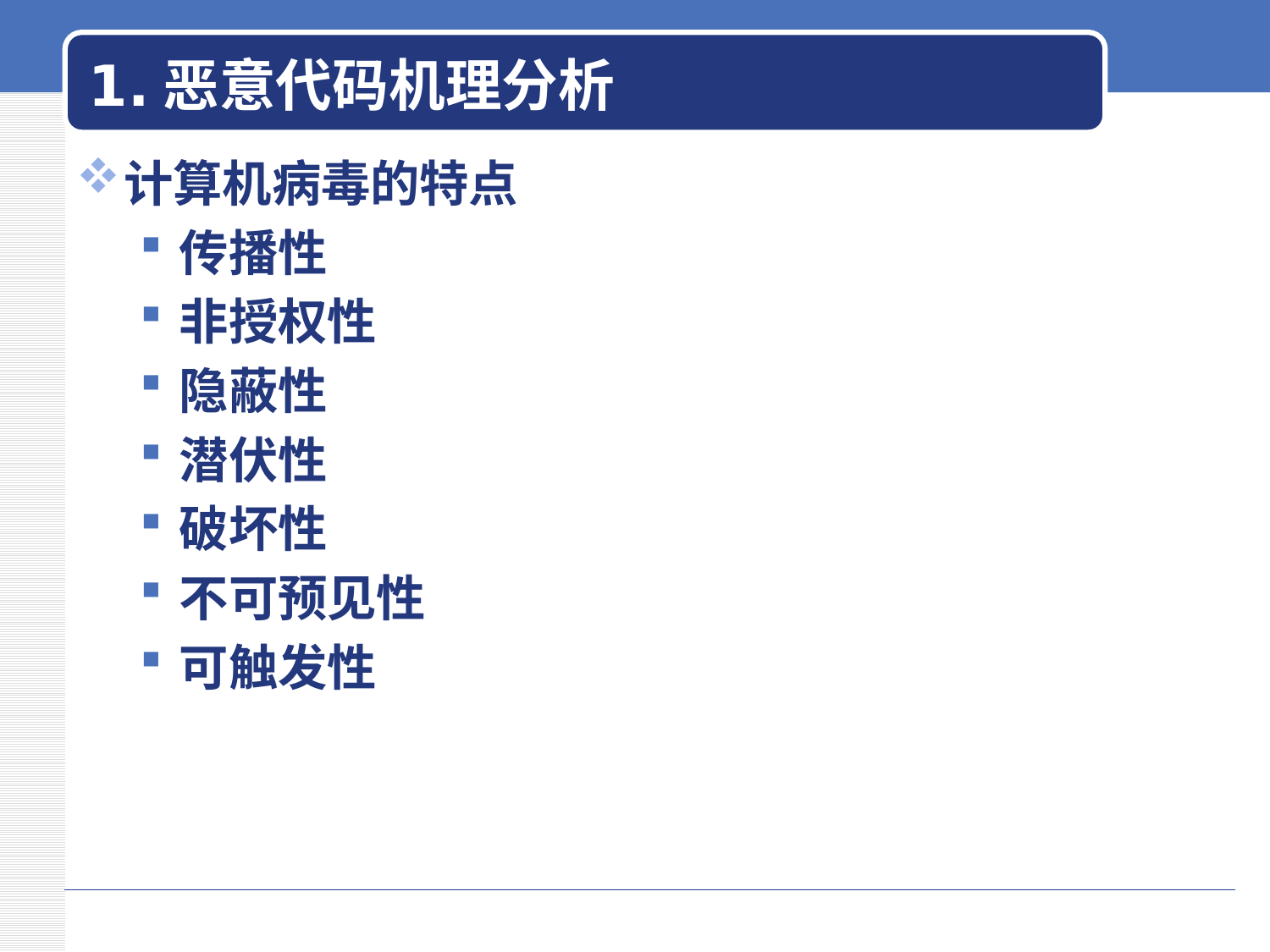

# 1.恶意代码机理分析
计算机病毒的特点
传播性
非授权性
隐蔽性
潜伏性
破坏性
不可预见性
可触发性